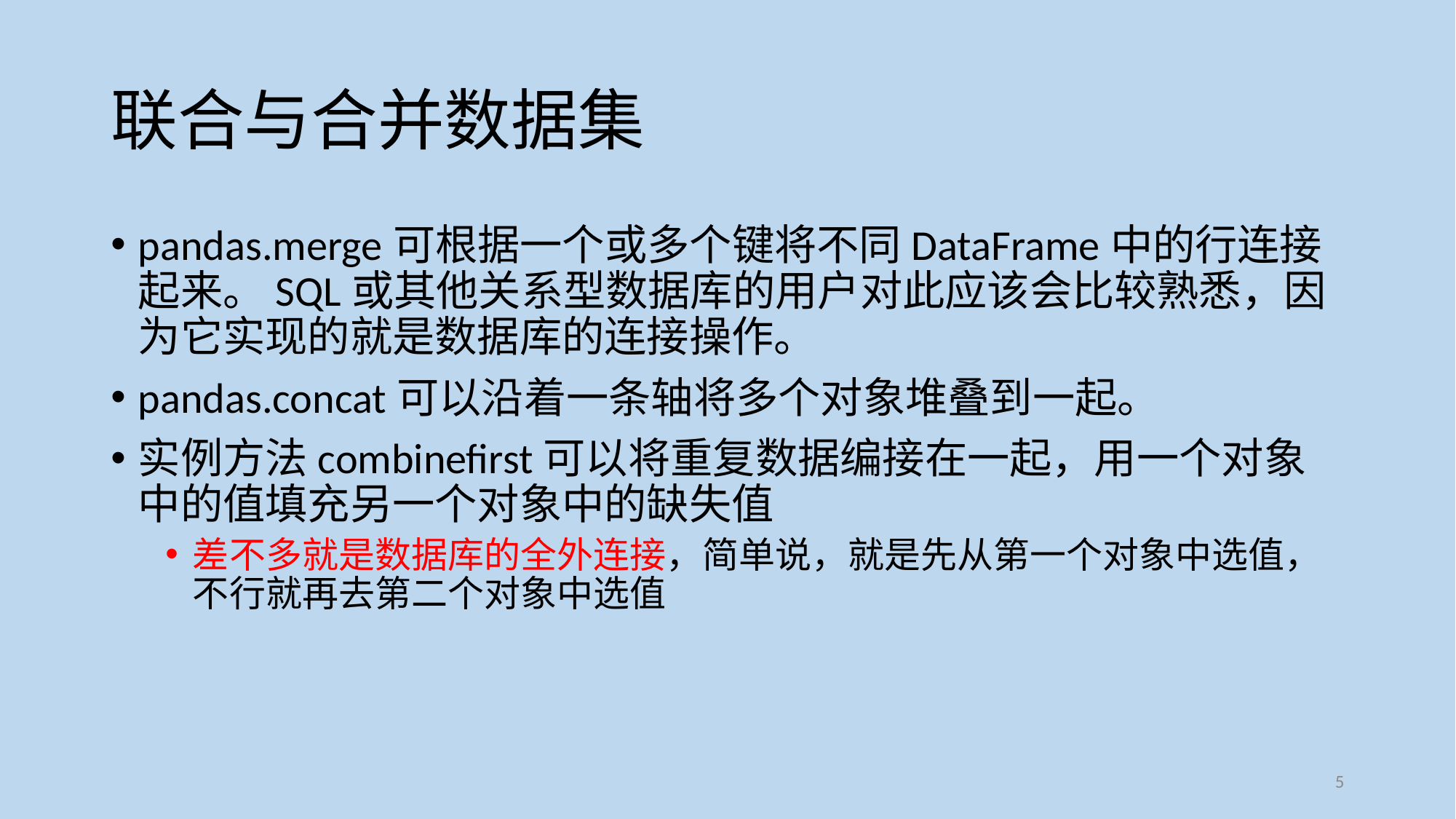

# 联合与合并数据集
pandas.merge可根据一个或多个键将不同DataFrame中的行连接起来。SQL或其他关系型数据库的用户对此应该会比较熟悉，因为它实现的就是数据库的连接操作。
pandas.concat可以沿着一条轴将多个对象堆叠到一起。
实例方法combinefirst可以将重复数据编接在一起，用一个对象中的值填充另一个对象中的缺失值
差不多就是数据库的全外连接，简单说，就是先从第一个对象中选值，不行就再去第二个对象中选值
5